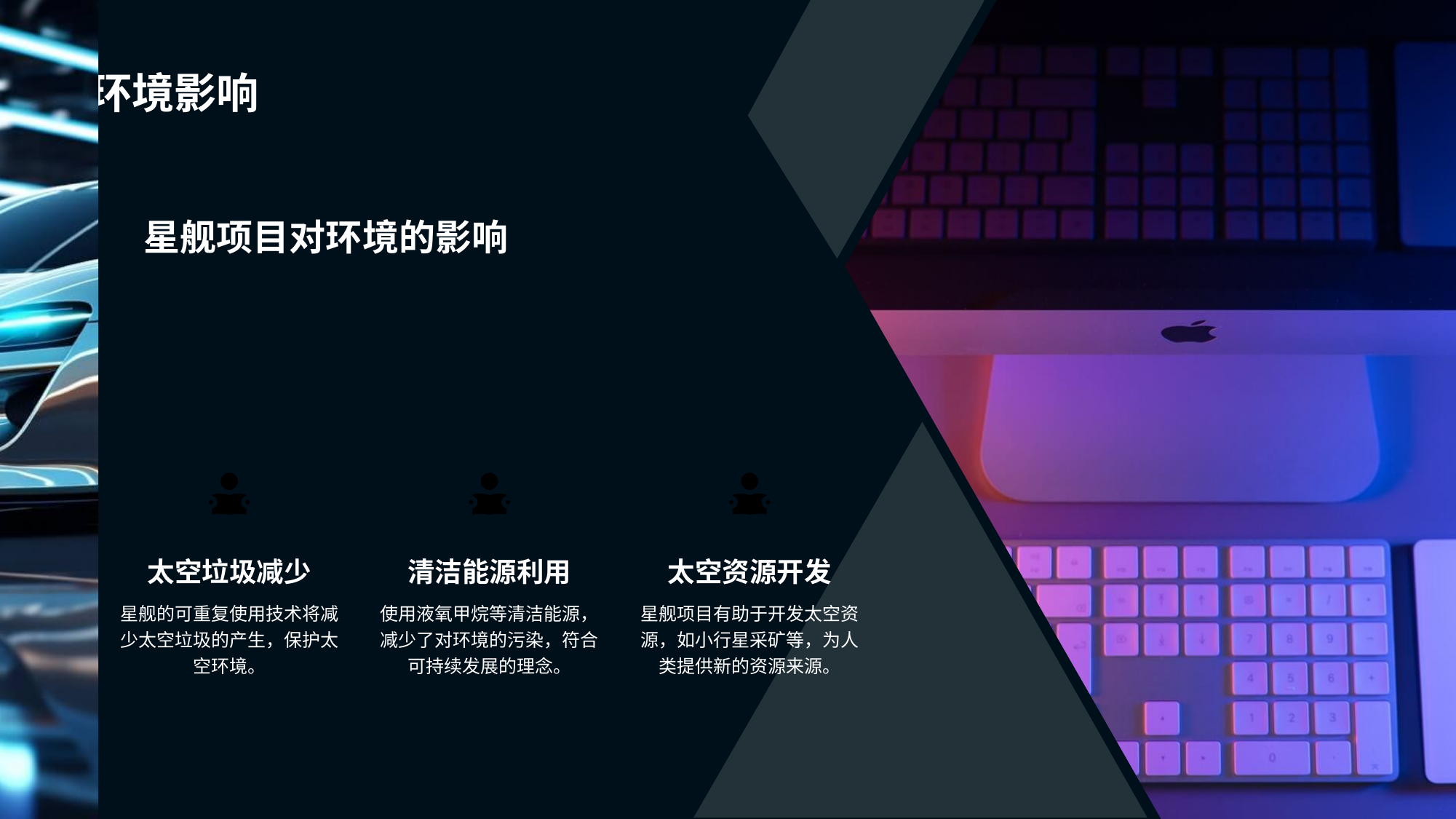

星舰项目对环境的影响

太空垃圾减少
星舰的可重复使用技术将减少太空垃圾的产生，保护太空环境。

清洁能源利用
使用液氧甲烷等清洁能源，减少了对环境的污染，符合可持续发展的理念。

太空资源开发
星舰项目有助于开发太空资源，如小行星采矿等，为人类提供新的资源来源。
# 环境影响